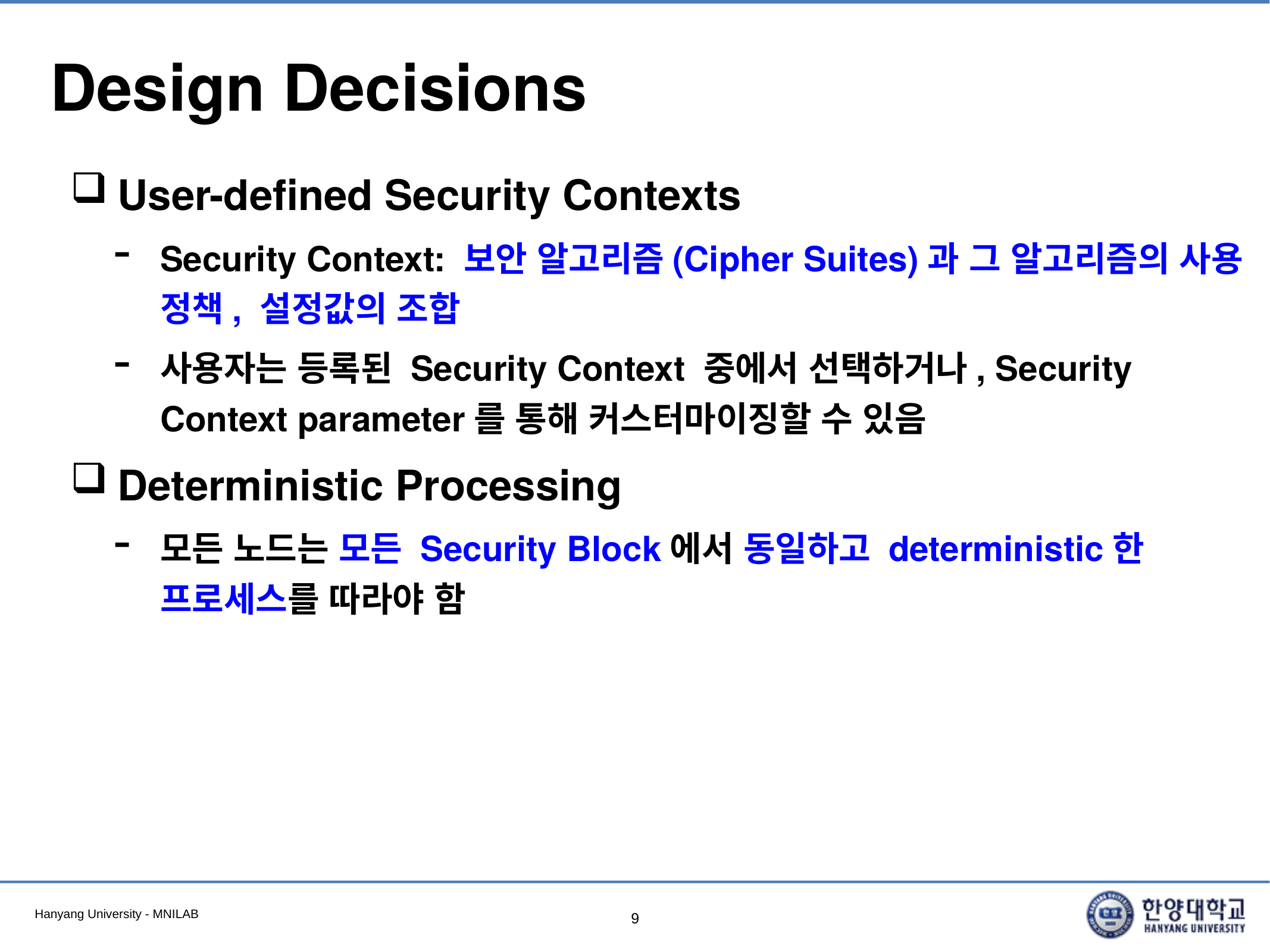

# Design Decisions
User-defined Security Contexts
Security Context: 보안 알고리즘(Cipher Suites)과 그 알고리즘의 사용 정책, 설정값의 조합
사용자는 등록된 Security Context 중에서 선택하거나, Security Context parameter를 통해 커스터마이징할 수 있음
Deterministic Processing
모든 노드는 모든 Security Block에서 동일하고 deterministic한 프로세스를 따라야 함

9